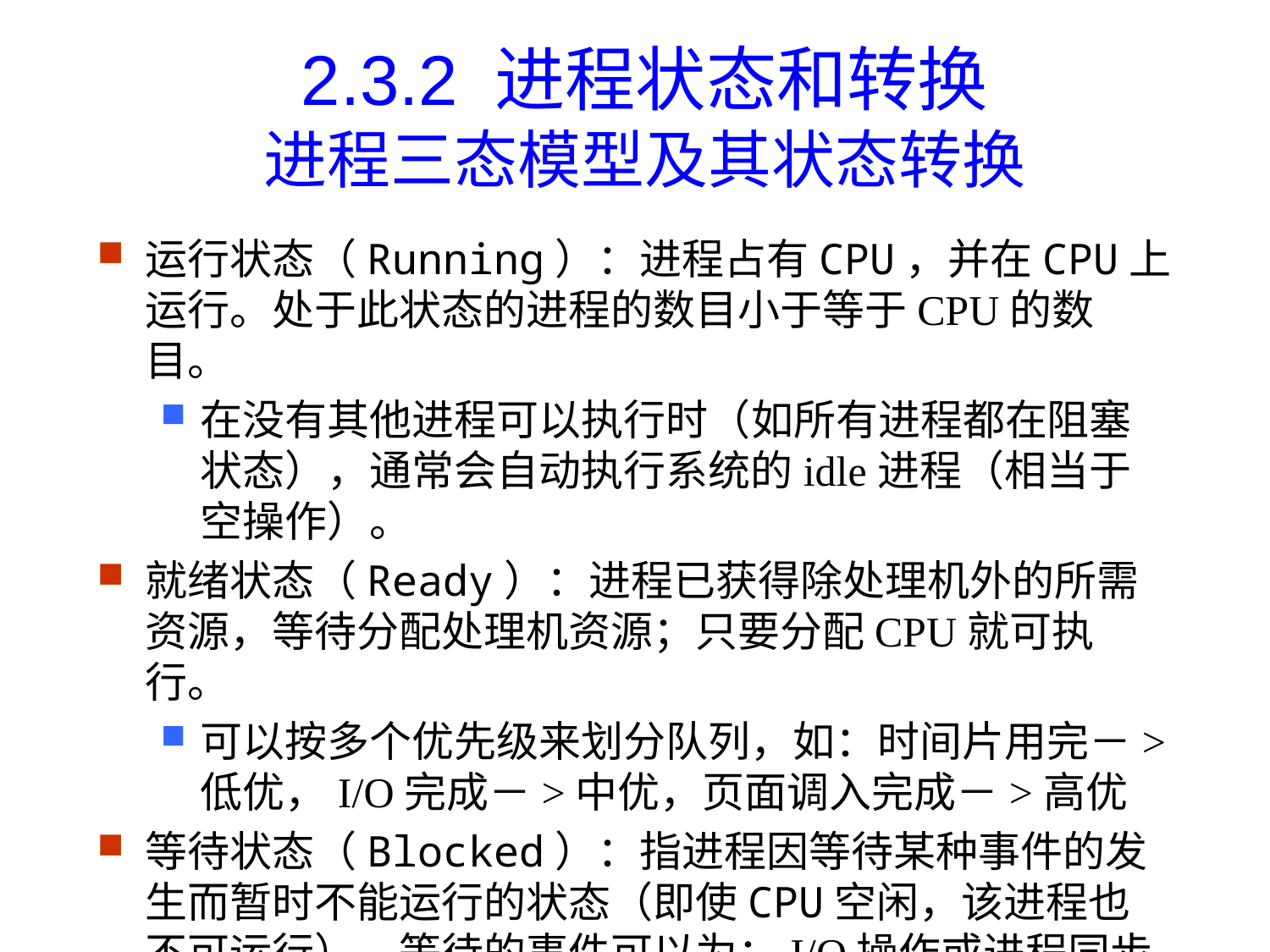

# 2.3.2 进程状态和转换 进程三态模型及其状态转换
运行状态（Running）：进程占有CPU，并在CPU上运行。处于此状态的进程的数目小于等于CPU的数目。
在没有其他进程可以执行时（如所有进程都在阻塞状态），通常会自动执行系统的idle进程（相当于空操作）。
就绪状态（Ready）：进程已获得除处理机外的所需资源，等待分配处理机资源；只要分配CPU就可执行。
可以按多个优先级来划分队列，如：时间片用完－>低优，I/O完成－>中优，页面调入完成－>高优
等待状态（Blocked）：指进程因等待某种事件的发生而暂时不能运行的状态（即使CPU空闲，该进程也不可运行）。等待的事件可以为：I/O操作或进程同步等。